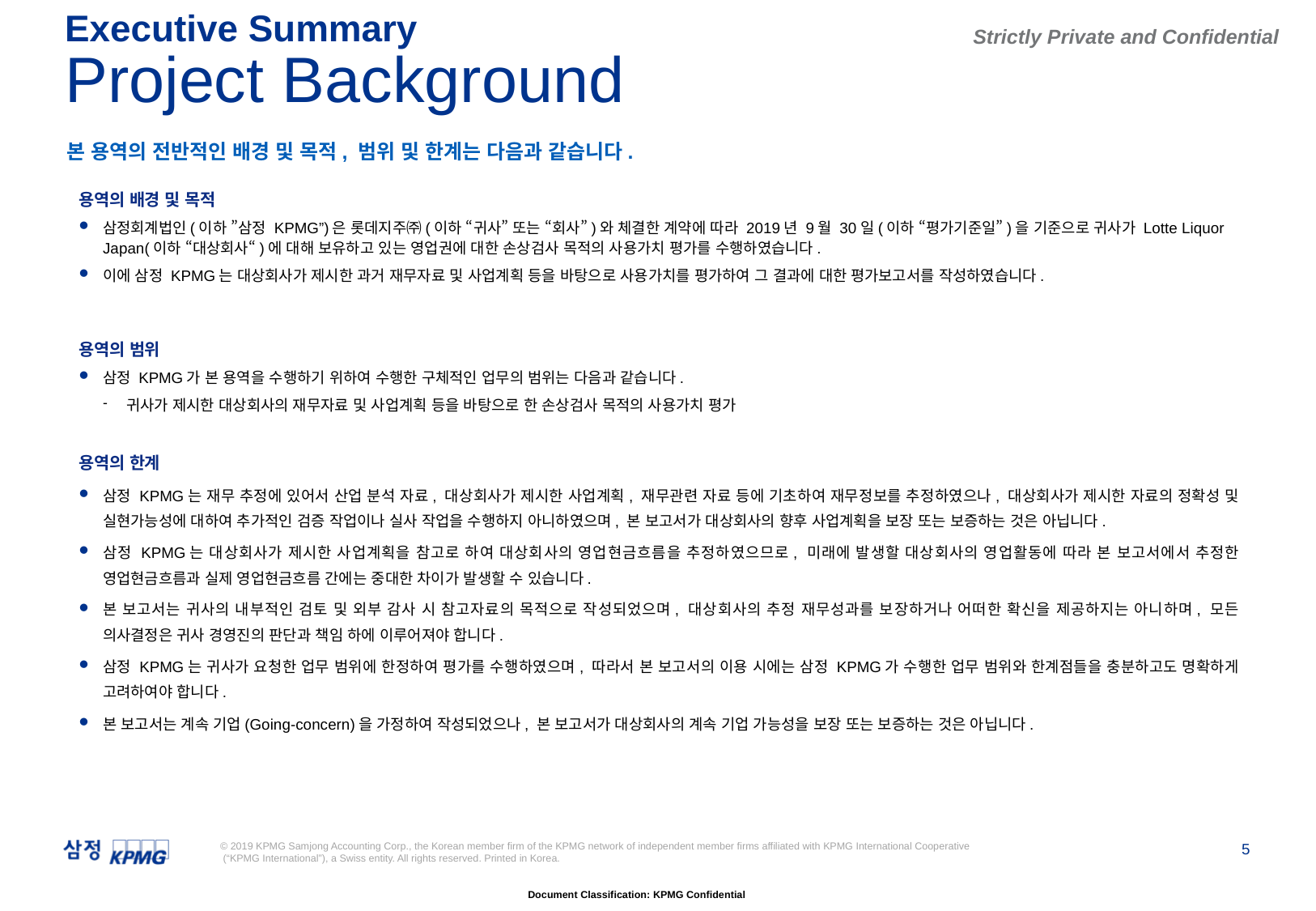

Executive Summary
# Project Background
본 용역의 전반적인 배경 및 목적, 범위 및 한계는 다음과 같습니다.
용역의 배경 및 목적
삼정회계법인(이하 ”삼정 KPMG”)은 롯데지주㈜(이하 “귀사” 또는 “회사”)와 체결한 계약에 따라 2019년 9월 30일(이하 “평가기준일”)을 기준으로 귀사가 Lotte Liquor Japan(이하 “대상회사“)에 대해 보유하고 있는 영업권에 대한 손상검사 목적의 사용가치 평가를 수행하였습니다.
이에 삼정 KPMG는 대상회사가 제시한 과거 재무자료 및 사업계획 등을 바탕으로 사용가치를 평가하여 그 결과에 대한 평가보고서를 작성하였습니다.

용역의 범위
삼정 KPMG가 본 용역을 수행하기 위하여 수행한 구체적인 업무의 범위는 다음과 같습니다.
귀사가 제시한 대상회사의 재무자료 및 사업계획 등을 바탕으로 한 손상검사 목적의 사용가치 평가

용역의 한계
삼정 KPMG는 재무 추정에 있어서 산업 분석 자료, 대상회사가 제시한 사업계획, 재무관련 자료 등에 기초하여 재무정보를 추정하였으나, 대상회사가 제시한 자료의 정확성 및 실현가능성에 대하여 추가적인 검증 작업이나 실사 작업을 수행하지 아니하였으며, 본 보고서가 대상회사의 향후 사업계획을 보장 또는 보증하는 것은 아닙니다.
삼정 KPMG는 대상회사가 제시한 사업계획을 참고로 하여 대상회사의 영업현금흐름을 추정하였으므로, 미래에 발생할 대상회사의 영업활동에 따라 본 보고서에서 추정한 영업현금흐름과 실제 영업현금흐름 간에는 중대한 차이가 발생할 수 있습니다.
본 보고서는 귀사의 내부적인 검토 및 외부 감사 시 참고자료의 목적으로 작성되었으며, 대상회사의 추정 재무성과를 보장하거나 어떠한 확신을 제공하지는 아니하며, 모든 의사결정은 귀사 경영진의 판단과 책임 하에 이루어져야 합니다.
삼정 KPMG는 귀사가 요청한 업무 범위에 한정하여 평가를 수행하였으며, 따라서 본 보고서의 이용 시에는 삼정 KPMG가 수행한 업무 범위와 한계점들을 충분하고도 명확하게 고려하여야 합니다.
본 보고서는 계속 기업(Going-concern)을 가정하여 작성되었으나, 본 보고서가 대상회사의 계속 기업 가능성을 보장 또는 보증하는 것은 아닙니다.